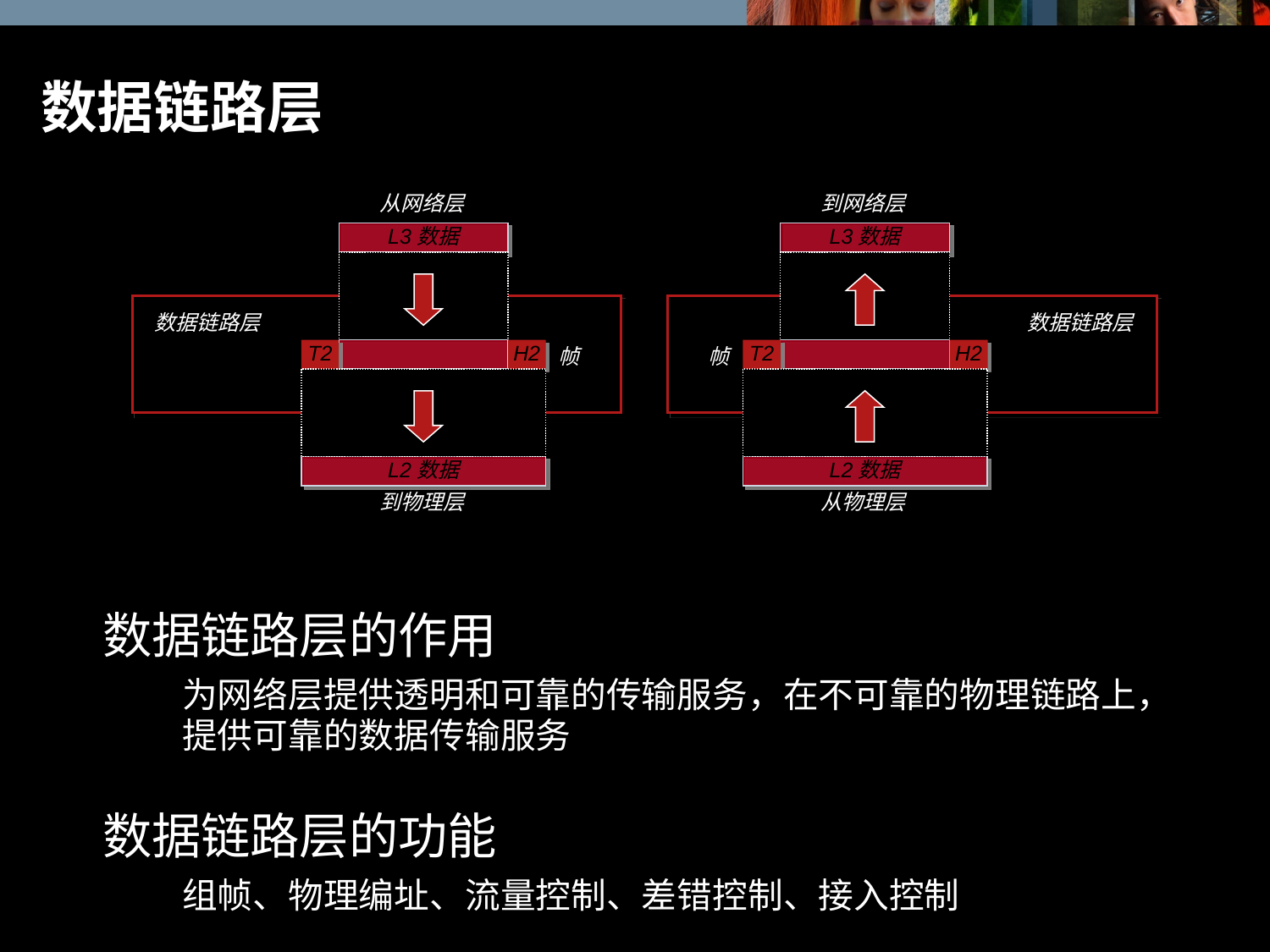

# 数据链路层
从网络层
到网络层
L3数据
L3数据

数据链路层
数据链路层
T2

H2
T2

H2
帧
帧

L2数据
L2数据
到物理层
从物理层

数据链路层的作用
为网络层提供透明和可靠的传输服务，在不可靠的物理链路上，提供可靠的数据传输服务
数据链路层的功能
组帧、物理编址、流量控制、差错控制、接入控制